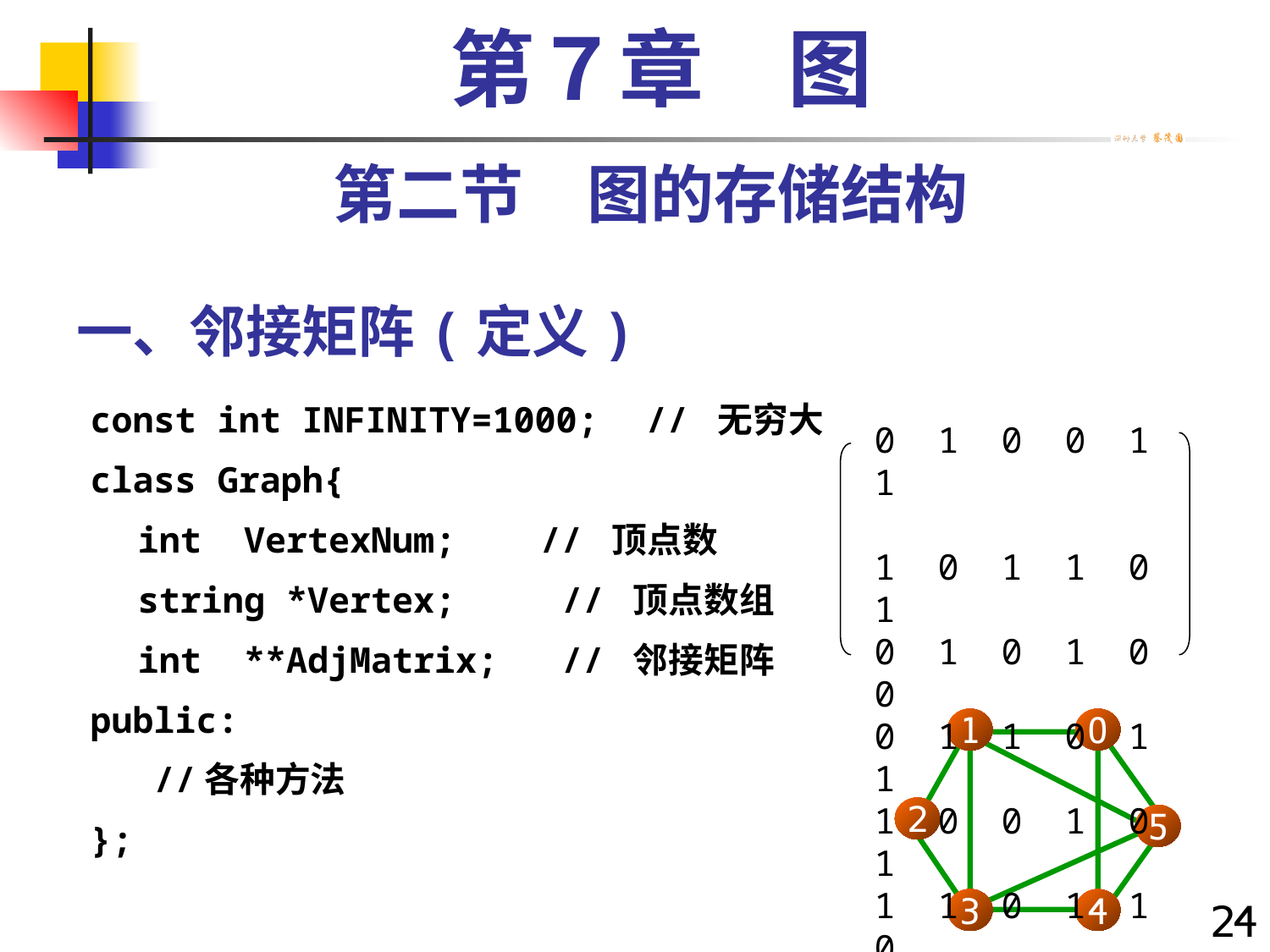

第７章　图
第二节　图的存储结构
# 一、邻接矩阵(定义)
const int INFINITY=1000;	// 无穷大
class Graph{
	int  VertexNum;	 // 顶点数
	string *Vertex;     // 顶点数组
	int  **AdjMatrix;   // 邻接矩阵
public:
   //各种方法
};
0  1  0  0  1  1
1  0  1  1  0  1
0  1  0  1  0  0
0  1  1  0  1  1
1  0  0  1  0  1
1  1  0  1  1  0

1
0
2
5
3
4

24